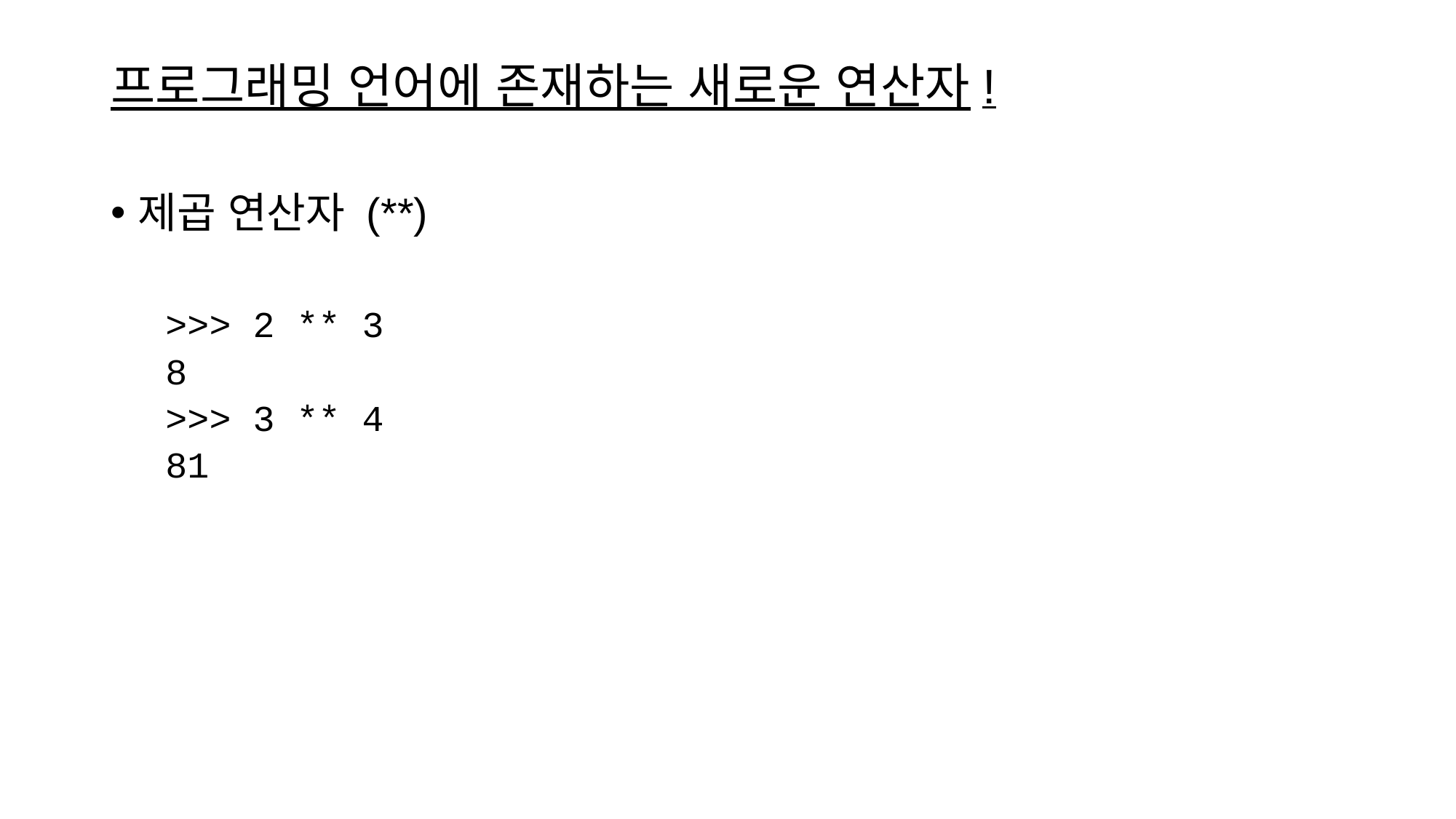

# 프로그래밍 언어에 존재하는 새로운 연산자!
제곱 연산자 (**)

>>> 2 ** 3
8
>>> 3 ** 4
81